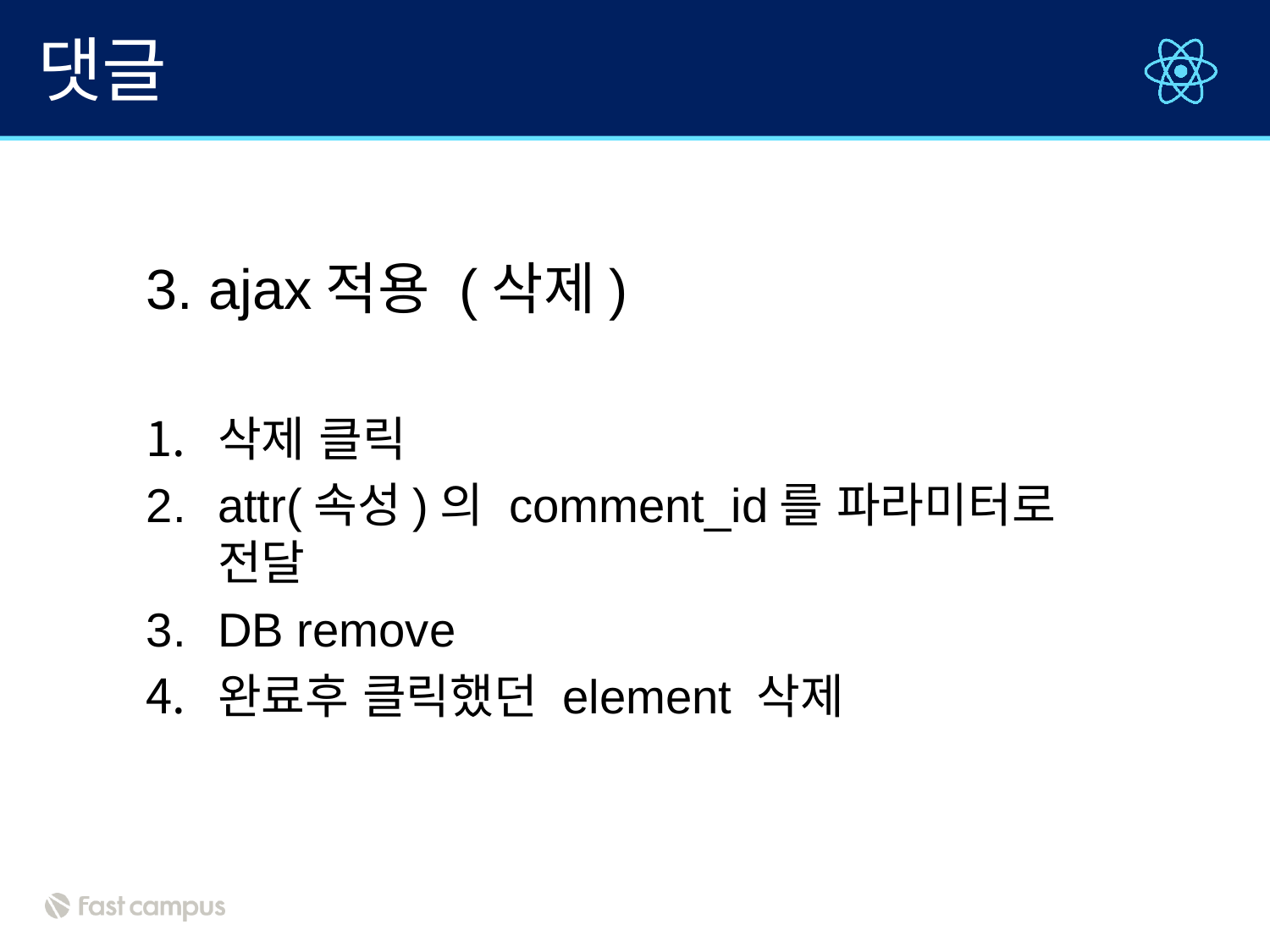

# 댓글
3. ajax적용 (삭제)

삭제 클릭
attr(속성)의 comment_id를 파라미터로 전달
DB remove
완료후 클릭했던 element 삭제